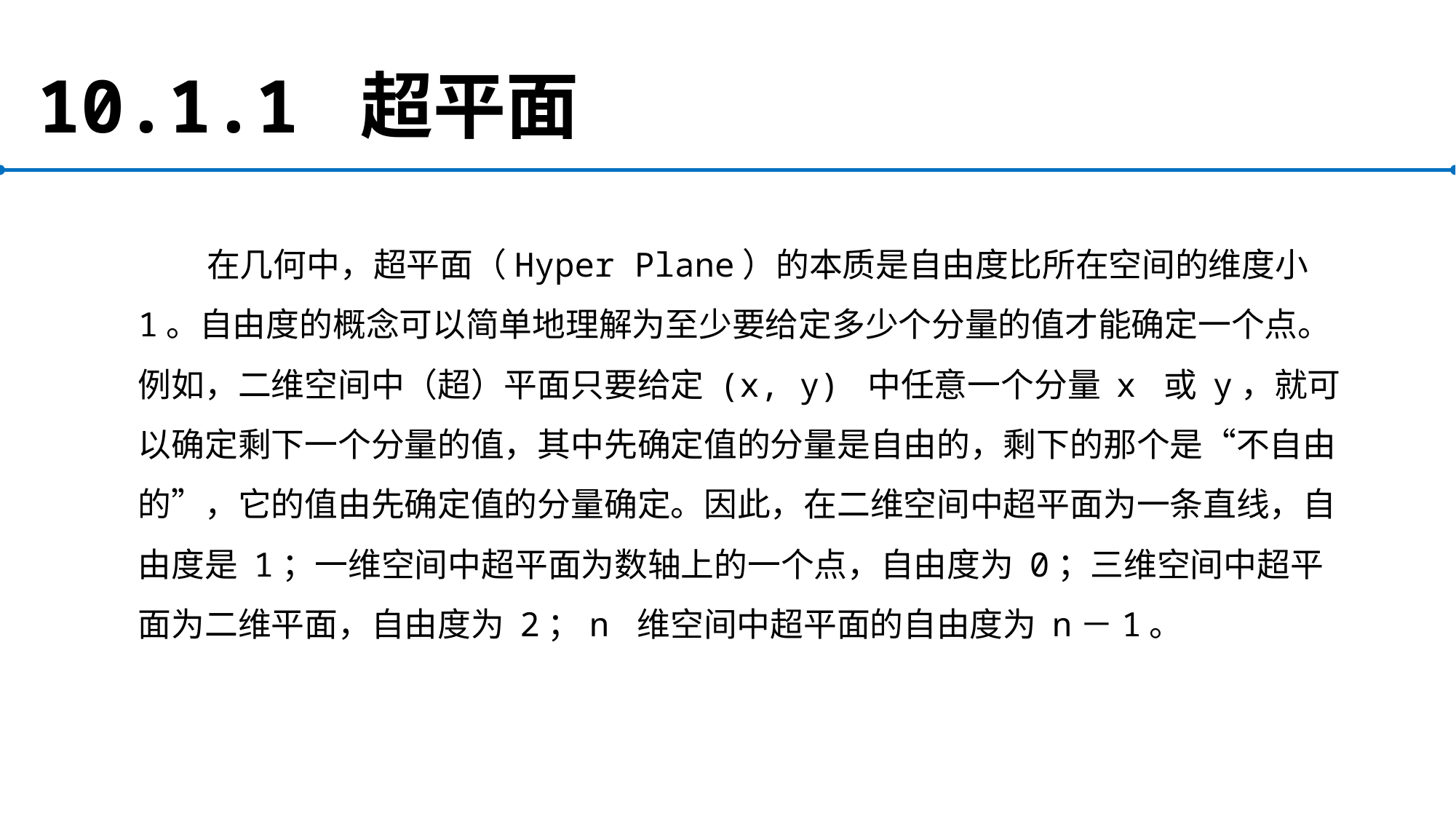

# 10.1.1 超平面
在几何中，超平面（Hyper Plane）的本质是自由度比所在空间的维度小 1。自由度的概念可以简单地理解为至少要给定多少个分量的值才能确定一个点。例如，二维空间中（超）平面只要给定 (x, y) 中任意一个分量 x 或 y，就可以确定剩下一个分量的值，其中先确定值的分量是自由的，剩下的那个是“不自由的”，它的值由先确定值的分量确定。因此，在二维空间中超平面为一条直线，自由度是 1；一维空间中超平面为数轴上的一个点，自由度为 0；三维空间中超平面为二维平面，自由度为 2；n 维空间中超平面的自由度为 n－1。